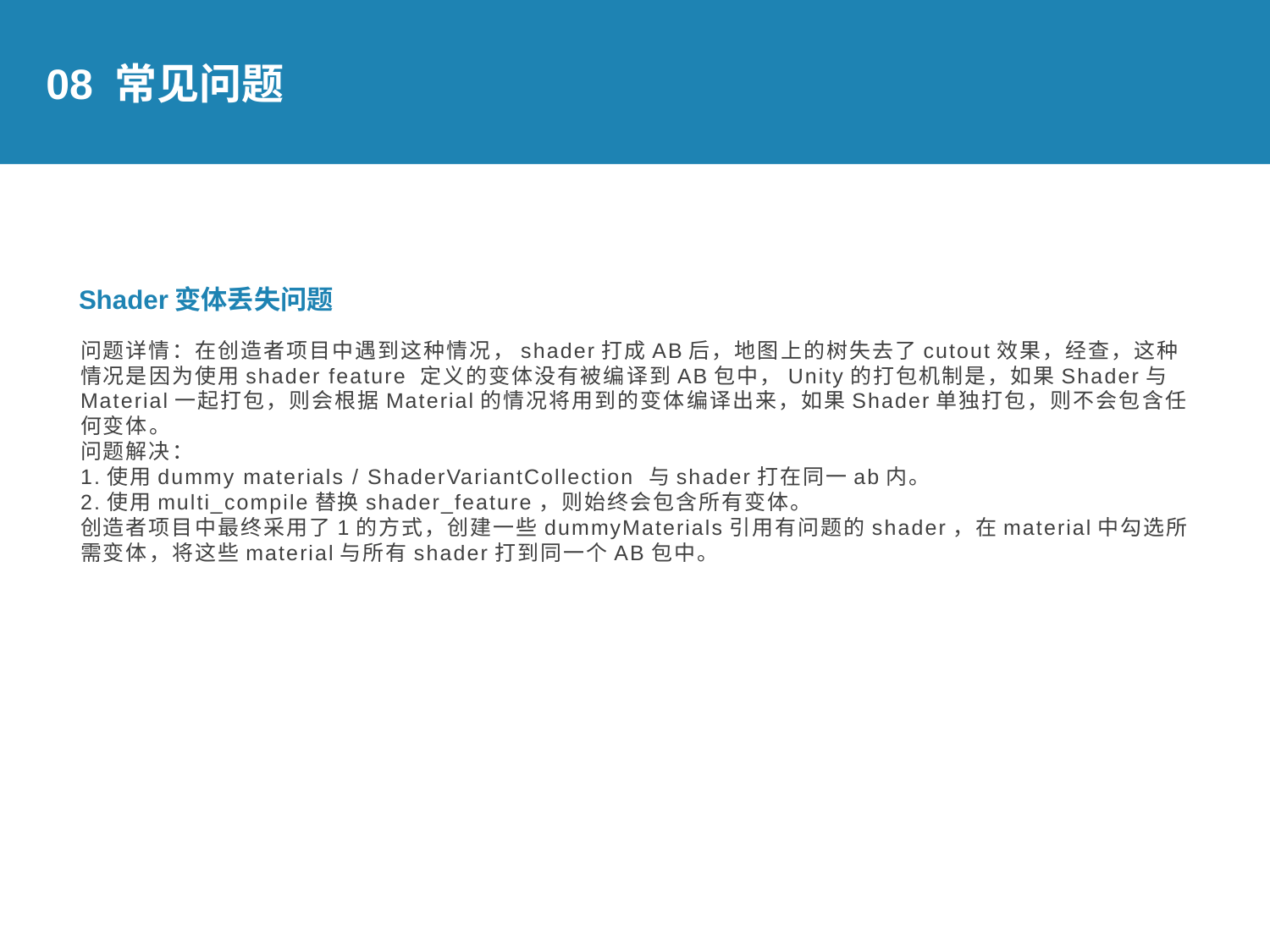

08 常见问题
Shader变体丢失问题
问题详情：在创造者项目中遇到这种情况，shader打成AB后，地图上的树失去了cutout效果，经查，这种情况是因为使用shader feature 定义的变体没有被编译到AB包中，Unity的打包机制是，如果Shader与Material一起打包，则会根据Material的情况将用到的变体编译出来，如果Shader单独打包，则不会包含任何变体。
问题解决：
1.使用dummy materials / ShaderVariantCollection 与shader打在同一ab内。
2.使用multi_compile替换shader_feature，则始终会包含所有变体。
创造者项目中最终采用了1的方式，创建一些dummyMaterials引用有问题的shader，在material中勾选所需变体，将这些material与所有shader打到同一个AB包中。